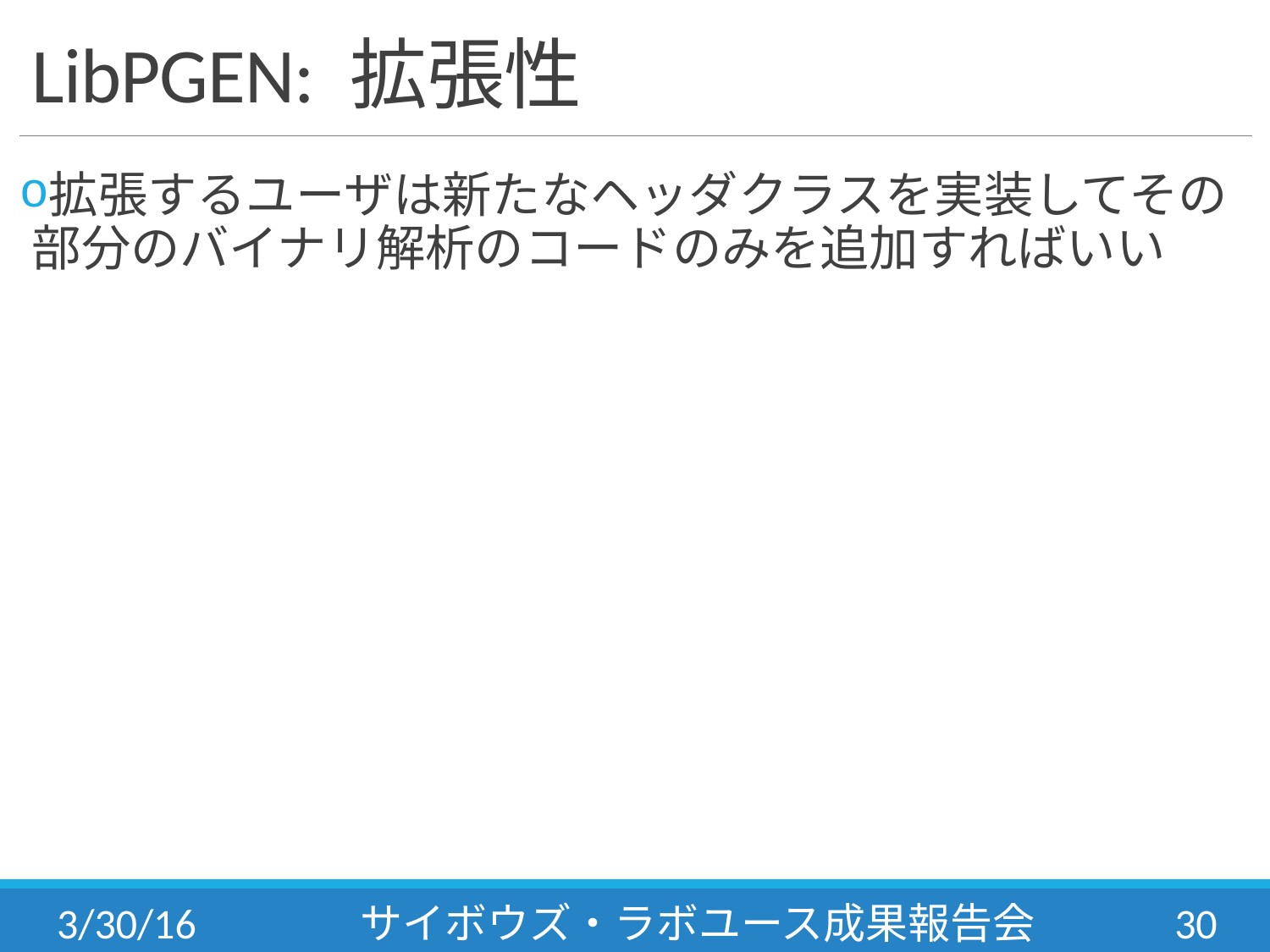

# LibPGEN: 拡張性
拡張するユーザは新たなヘッダクラスを実装してその部分のバイナリ解析のコードのみを追加すればいい

3/30/16
サイボウズ・ラボユース成果報告会
30